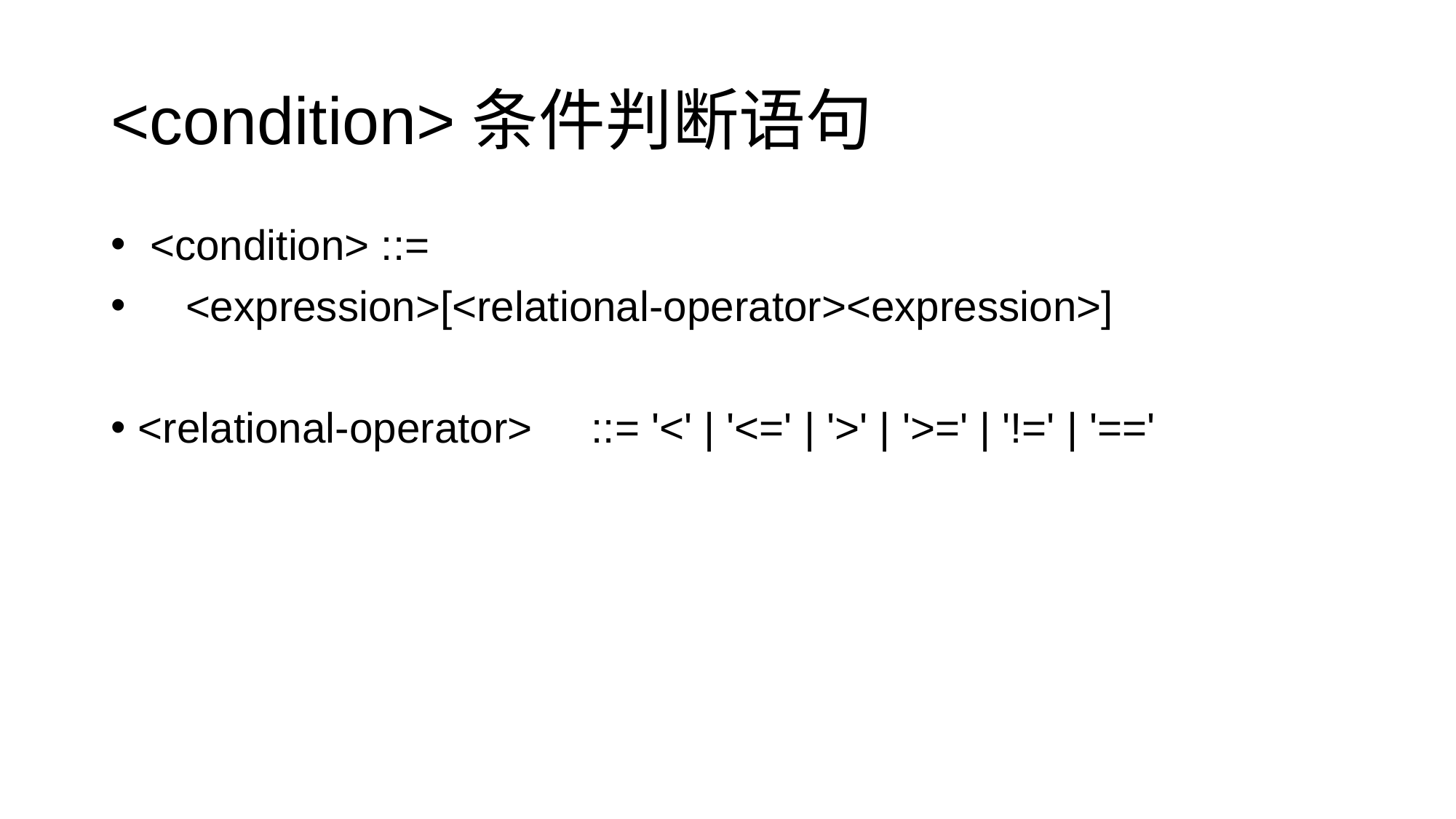

# <condition>条件判断语句
 <condition> ::=
    <expression>[<relational-operator><expression>]

<relational-operator>     ::= '<' | '<=' | '>' | '>=' | '!=' | '=='